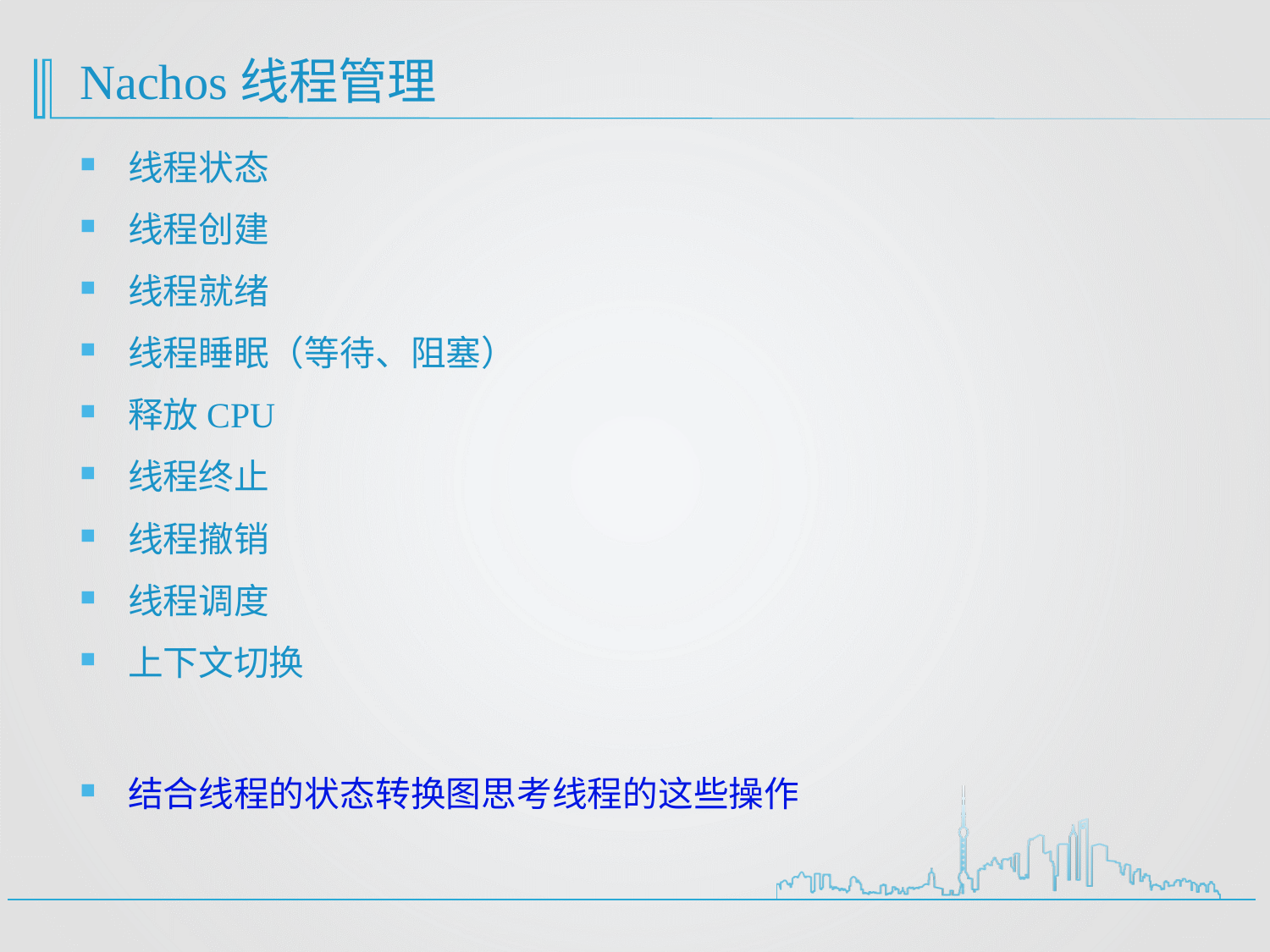

# Nachos线程管理
线程状态
线程创建
线程就绪
线程睡眠（等待、阻塞）
释放CPU
线程终止
线程撤销
线程调度
上下文切换

结合线程的状态转换图思考线程的这些操作